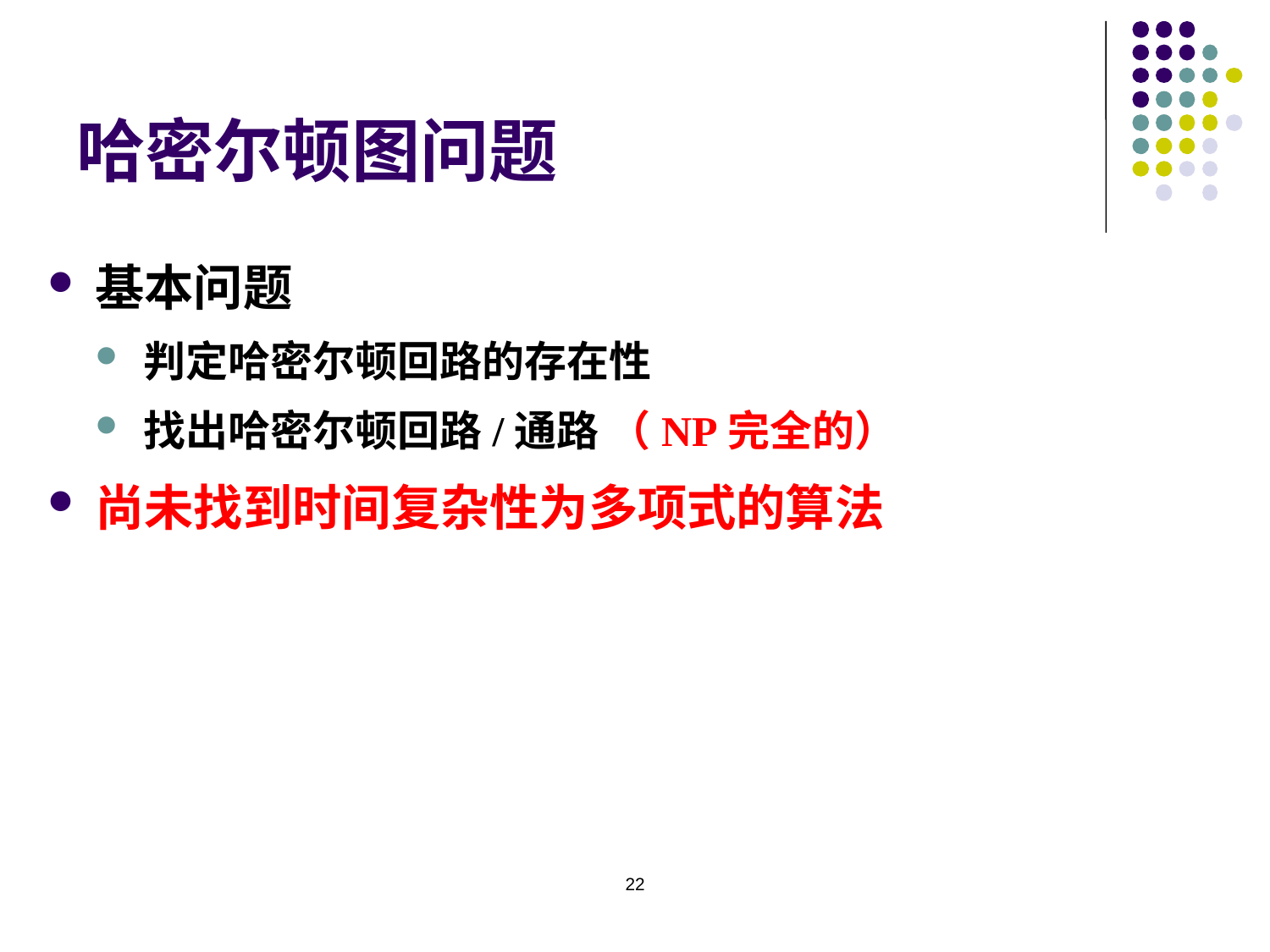

# 哈密尔顿图问题
基本问题
判定哈密尔顿回路的存在性
找出哈密尔顿回路/通路 （NP完全的）
尚未找到时间复杂性为多项式的算法
22